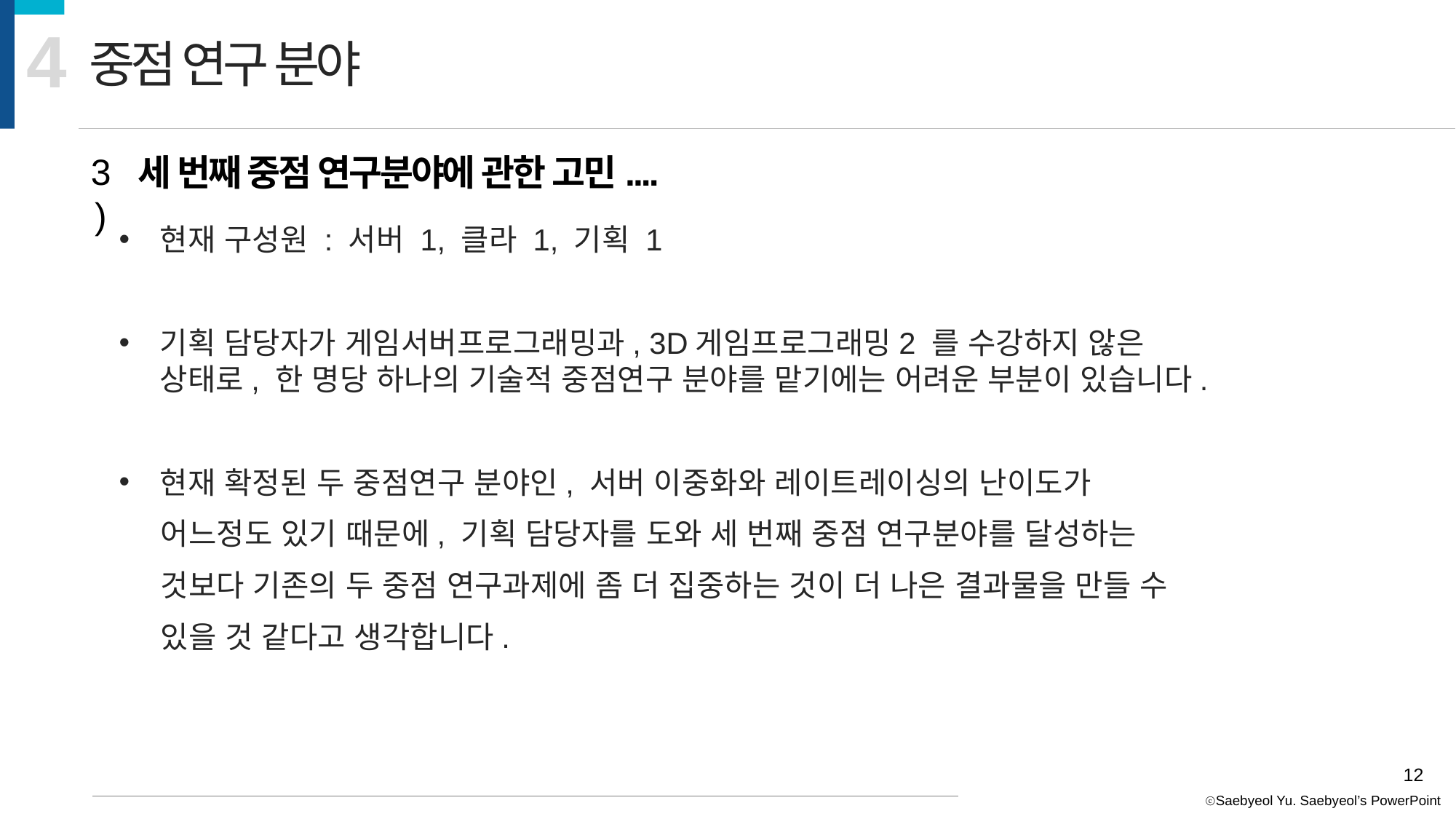

4
중점 연구 분야
3)
세 번째 중점 연구분야에 관한 고민....
현재 구성원 : 서버 1, 클라 1, 기획 1

기획 담당자가 게임서버프로그래밍과, 3D게임프로그래밍2 를 수강하지 않은 상태로, 한 명당 하나의 기술적 중점연구 분야를 맡기에는 어려운 부분이 있습니다.

현재 확정된 두 중점연구 분야인, 서버 이중화와 레이트레이싱의 난이도가
    어느정도 있기 때문에, 기획 담당자를 도와 세 번째 중점 연구분야를 달성하는
    것보다 기존의 두 중점 연구과제에 좀 더 집중하는 것이 더 나은 결과물을 만들 수
    있을 것 같다고 생각합니다.
12